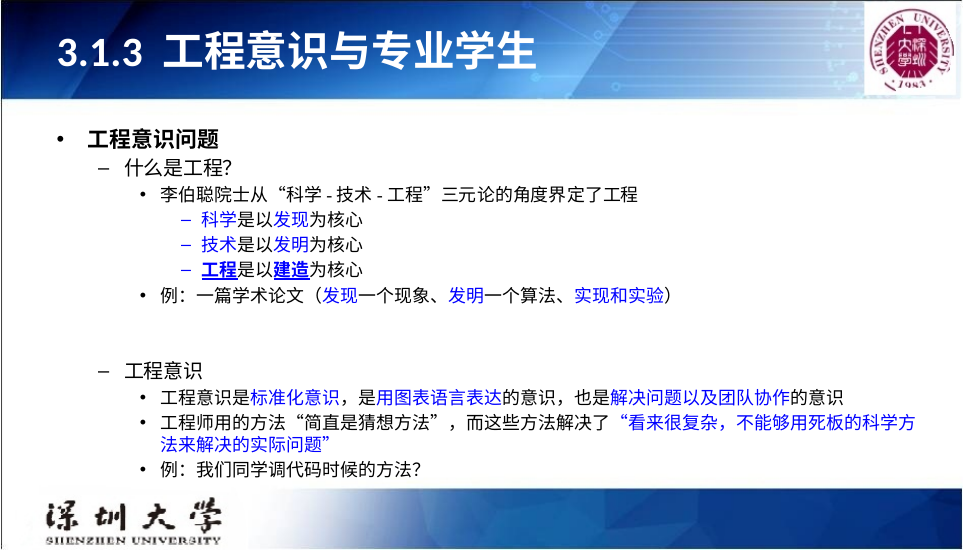

# 3.1.3 工程意识与专业学生
工程意识问题
什么是工程？
李伯聪院士从“科学-技术-工程”三元论的角度界定了工程
科学是以发现为核心
技术是以发明为核心
工程是以建造为核心
例：一篇学术论文（发现一个现象、发明一个算法、实现和实验）

工程意识
工程意识是标准化意识，是用图表语言表达的意识，也是解决问题以及团队协作的意识
工程师用的方法“简直是猜想方法”，而这些方法解决了“看来很复杂，不能够用死板的科学方法来解决的实际问题”
例：我们同学调代码时候的方法？
19